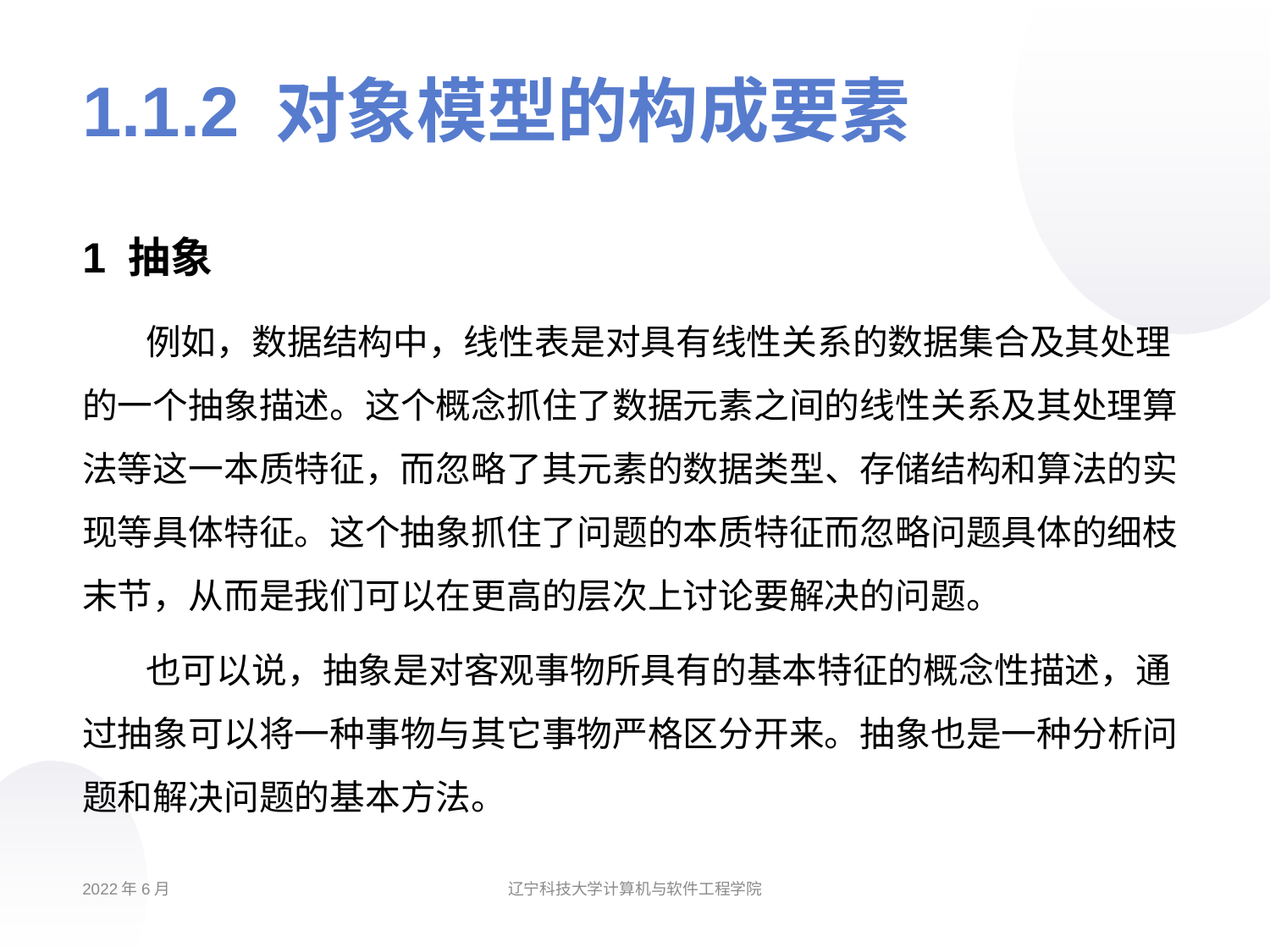

# 1.1.2 对象模型的构成要素
1 抽象
例如，数据结构中，线性表是对具有线性关系的数据集合及其处理的一个抽象描述。这个概念抓住了数据元素之间的线性关系及其处理算法等这一本质特征，而忽略了其元素的数据类型、存储结构和算法的实现等具体特征。这个抽象抓住了问题的本质特征而忽略问题具体的细枝末节，从而是我们可以在更高的层次上讨论要解决的问题。
也可以说，抽象是对客观事物所具有的基本特征的概念性描述，通过抽象可以将一种事物与其它事物严格区分开来。抽象也是一种分析问题和解决问题的基本方法。

2022年6月
辽宁科技大学计算机与软件工程学院
28